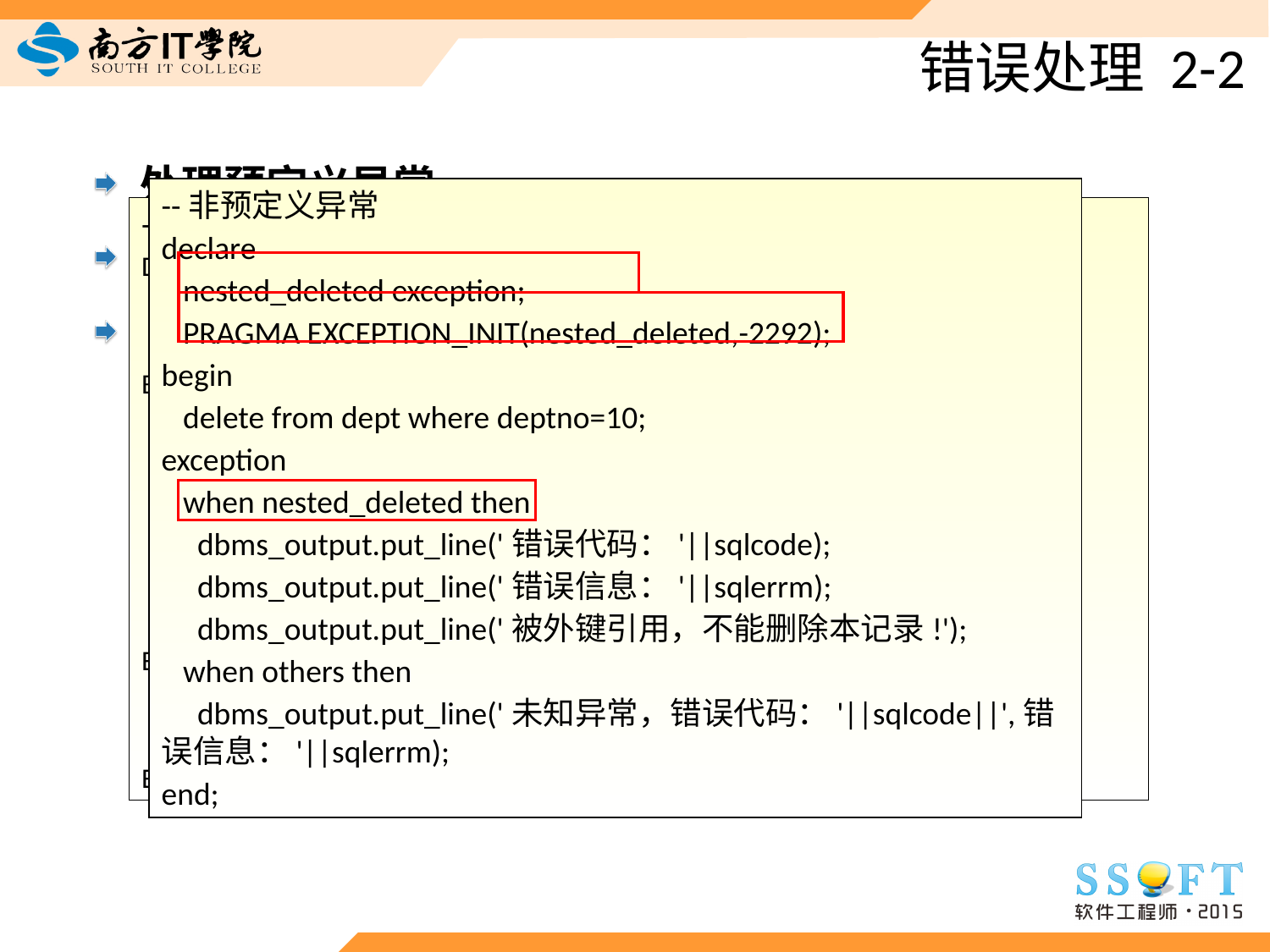

# 错误处理 2-2

处理预定义异常
处理非预定义异常
处理用户定义异常
--非预定义异常
declare
   nested_deleted exception;
   PRAGMA EXCEPTION_INIT(nested_deleted,-2292);
begin
   delete from dept where deptno=10;
exception
   when nested_deleted then
     dbms_output.put_line('错误代码：'||sqlcode);
     dbms_output.put_line('错误信息：'||sqlerrm);
     dbms_output.put_line('被外键引用，不能删除本记录!');
   when others then
     dbms_output.put_line('未知异常，错误代码：'||sqlcode||',错误信息：'||sqlerrm);
end;
--用户定义异常
DECLARE
  invalidCATEGORY EXCEPTION;
  category VARCHAR2(10);
BEGIN
  category := '&Category';
  IF category NOT IN ('附件','顶盖','备件') THEN
    RAISE invalidCATEGORY;
  ELSE
    DBMS_OUTPUT.PUT_LINE('您输入的类别是'|| category);
  END IF;
EXCEPTION
  WHEN invalidCATEGORY THEN
    DBMS_OUTPUT.PUT_LINE('无法识别该类别');
END;

DECLARE
  ordernum VARCHAR2(5);
BEGIN
  SELECT orderno INTO ordernum FROM order_master;
EXCEPTION
  WHEN TOO_MANY_ROWS THEN
    DBMS_OUTPUT.PUT_LINE ('返回多行');
END;